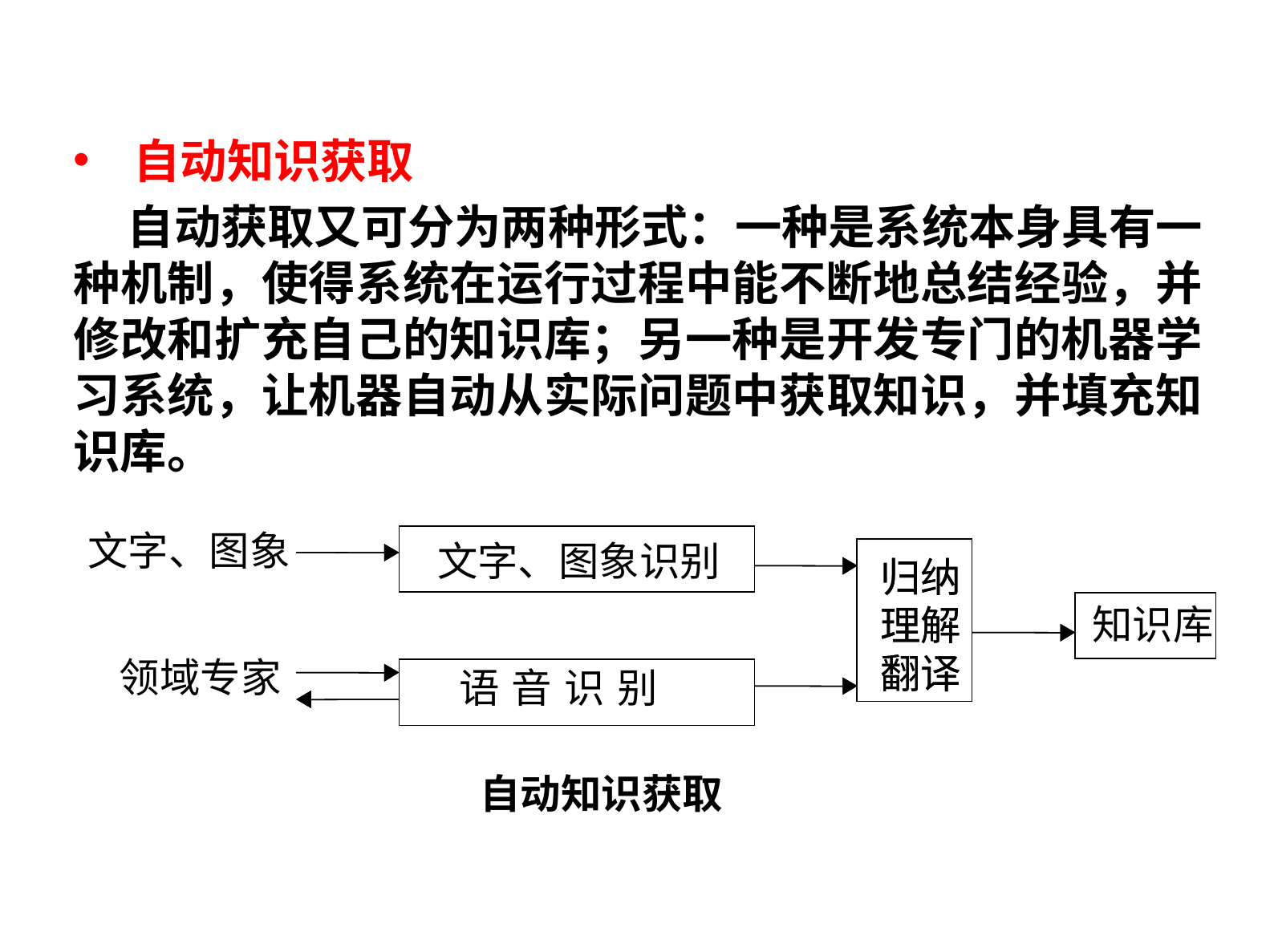

自动知识获取
    自动获取又可分为两种形式：一种是系统本身具有一种机制，使得系统在运行过程中能不断地总结经验，并修改和扩充自己的知识库；另一种是开发专门的机器学习系统，让机器自动从实际问题中获取知识，并填充知识库。
文字、图象

文字、图象识别

归纳
归纳

知识库
理解
理解

翻译
翻译
领域专家

语
音
识
别

自动知识获取